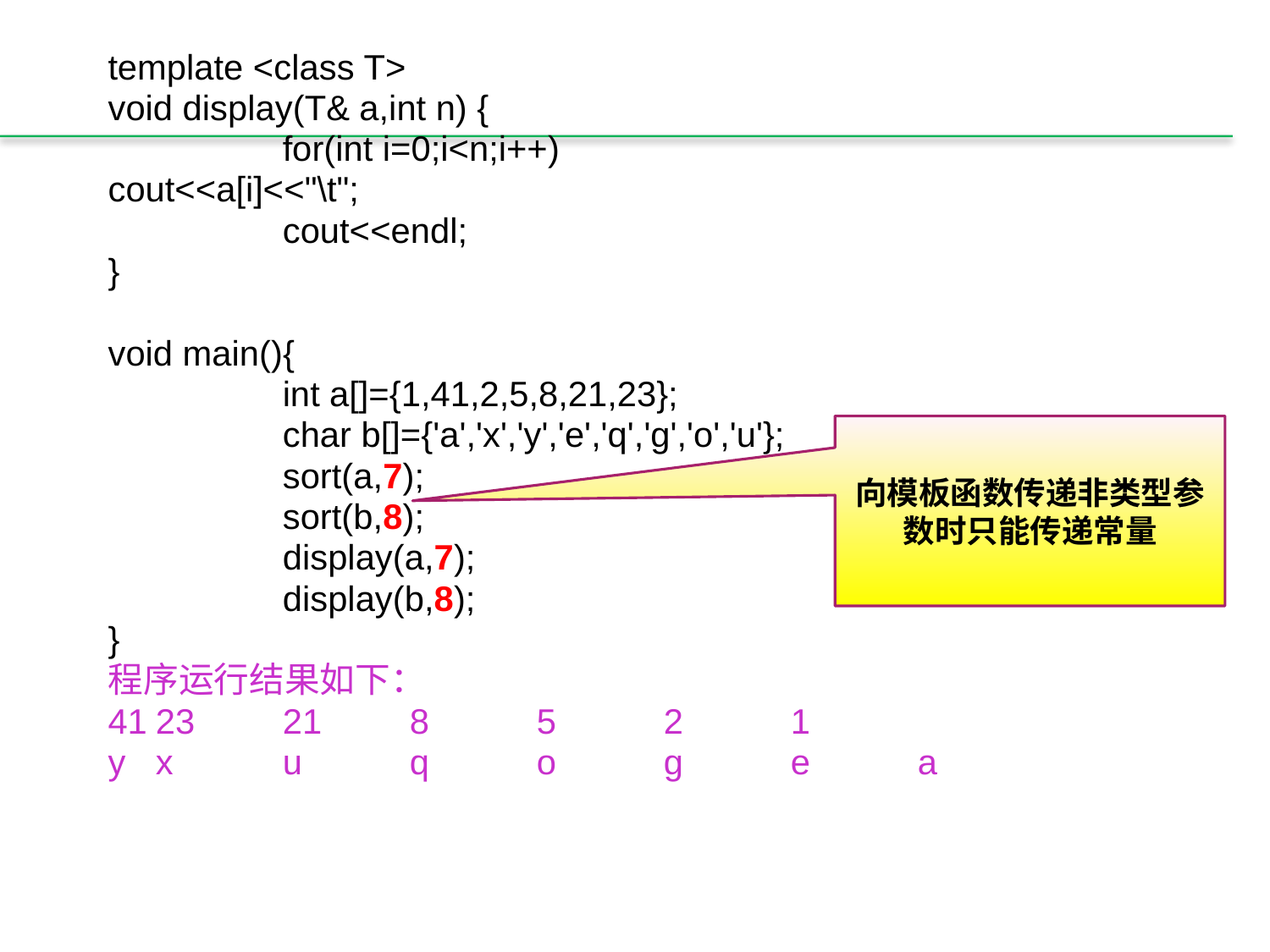

template <class T>
void display(T& a,int n) {
		for(int i=0;i<n;i++)
cout<<a[i]<<"\t";
		cout<<endl;
}

void main(){
		int a[]={1,41,2,5,8,21,23};
		char b[]={'a','x','y','e','q','g','o','u'};
		sort(a,7);
		sort(b,8);
		display(a,7);
		display(b,8);
}
程序运行结果如下：
41	23	21	8	5	2	1
y	x	u	q	o	g	e	a
向模板函数传递非类型参数时只能传递常量